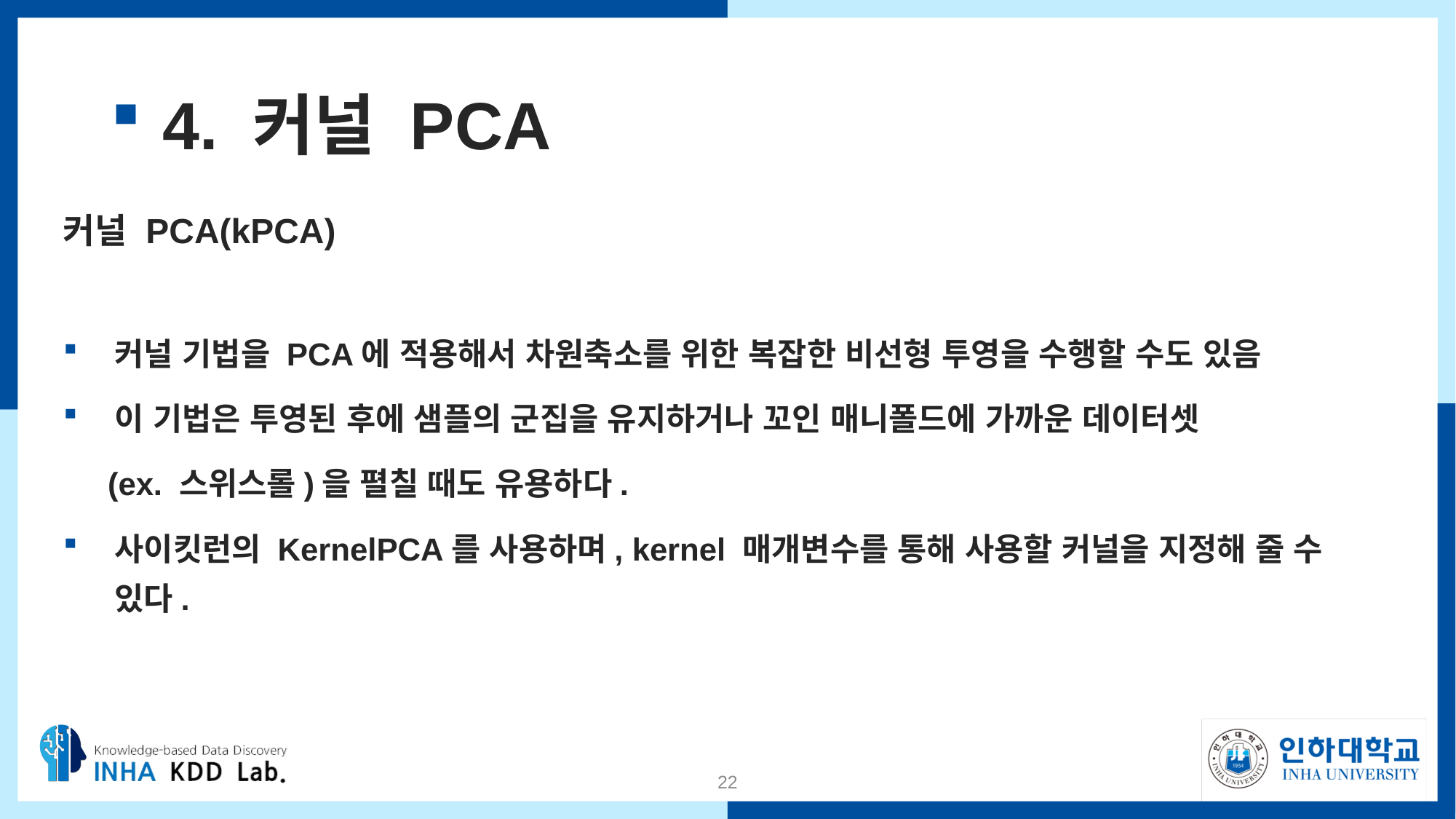

# 4. 커널 PCA
커널 PCA(kPCA)

커널 기법을 PCA에 적용해서 차원축소를 위한 복잡한 비선형 투영을 수행할 수도 있음
이 기법은 투영된 후에 샘플의 군집을 유지하거나 꼬인 매니폴드에 가까운 데이터셋
     (ex. 스위스롤)을 펼칠 때도 유용하다.
사이킷런의 KernelPCA를 사용하며, kernel 매개변수를 통해 사용할 커널을 지정해 줄 수 있다.

22